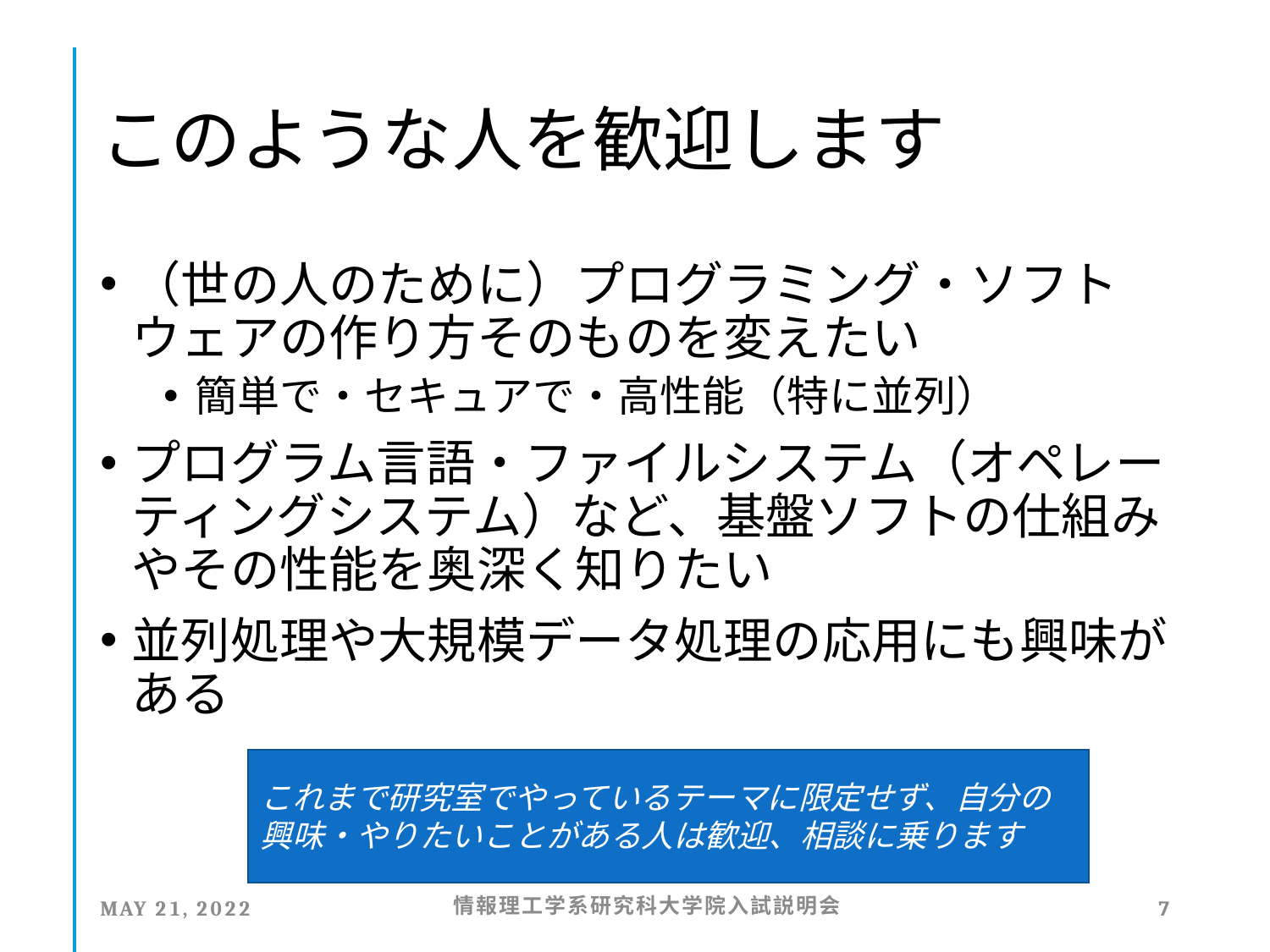

# このような人を歓迎します
（世の人のために）プログラミング・ソフトウェアの作り方そのものを変えたい
簡単で・セキュアで・高性能（特に並列）
プログラム言語・ファイルシステム（オペレーティングシステム）など、基盤ソフトの仕組みやその性能を奥深く知りたい
並列処理や大規模データ処理の応用にも興味がある
これまで研究室でやっているテーマに限定せず、自分の興味・やりたいことがある人は歓迎、相談に乗ります
May 21, 2022
情報理工学系研究科大学院入試説明会
7